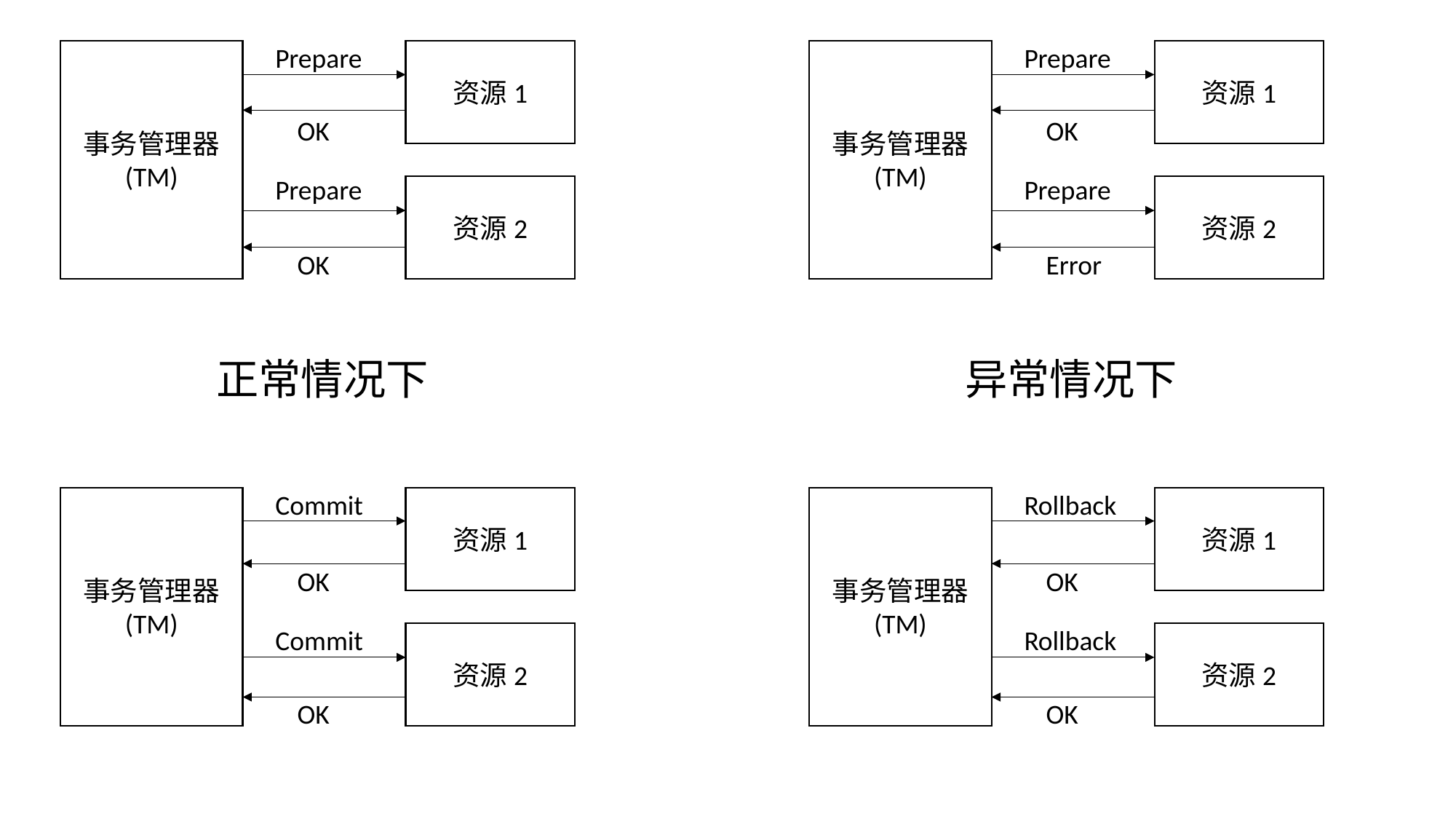

Prepare
Prepare
事务管理器
(TM)
资源1
事务管理器
(TM)
资源1
OK
OK
Prepare
Prepare
资源2
资源2
OK
Error
正常情况下
异常情况下
Commit
Rollback
资源1
资源1
事务管理器
(TM)
事务管理器
(TM)
OK
OK
Commit
Rollback
资源2
资源2
OK
OK